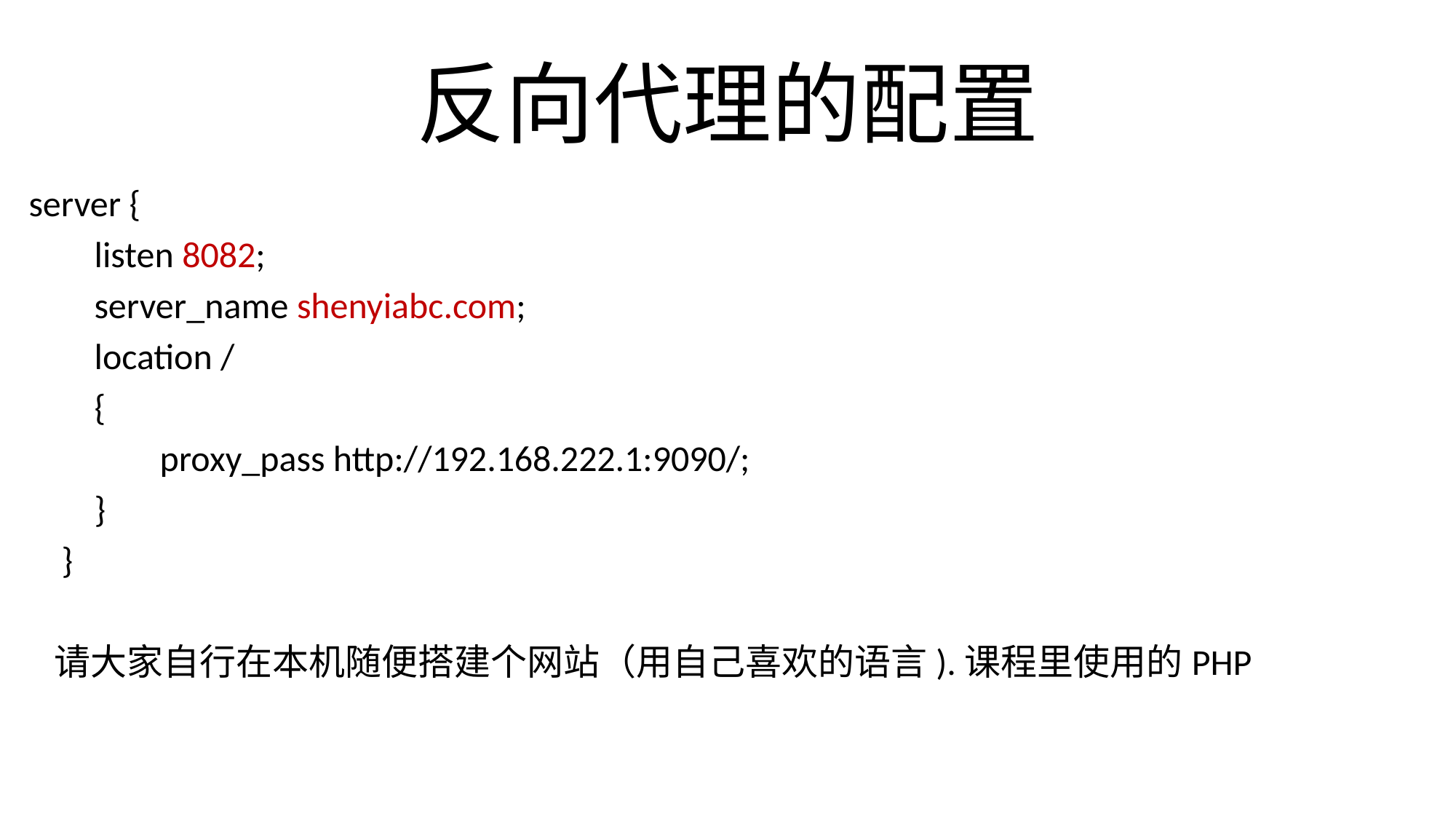

# 反向代理的配置
server {
        listen 8082;
        server_name shenyiabc.com;
        location /
        {
                proxy_pass http://192.168.222.1:9090/;
        }
    }

  请大家自行在本机随便搭建个网站（用自己喜欢的语言).课程里使用的PHP